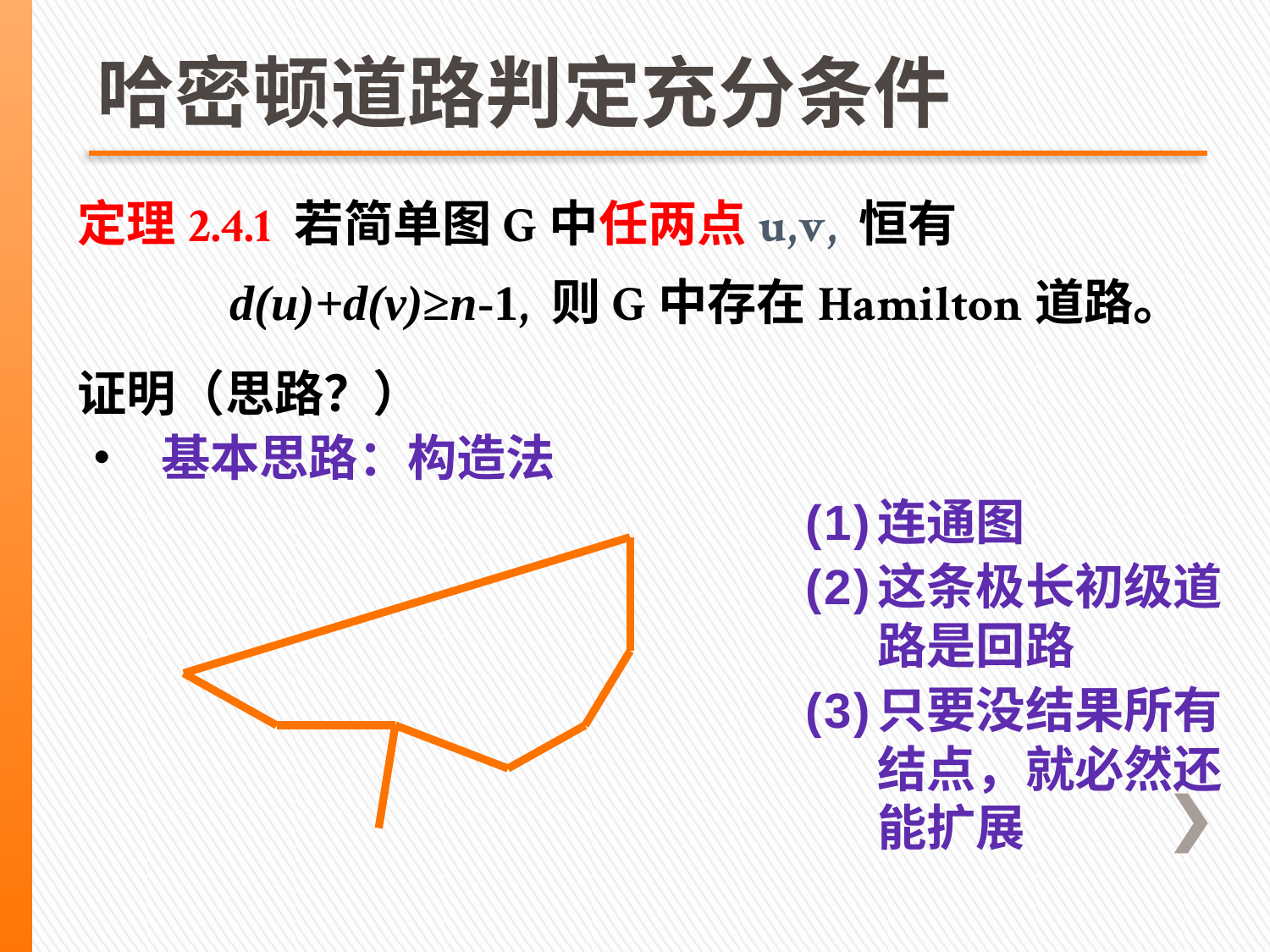

# 哈密顿道路判定充分条件
定理2.4.1 若简单图G中任两点u,v, 恒有
               d(u)+d(v)≥n-1, 则G中存在Hamilton道路。
证明（思路？）
•  基本思路：构造法
连通图
这条极长初级道路是回路
只要没结果所有结点，就必然还能扩展